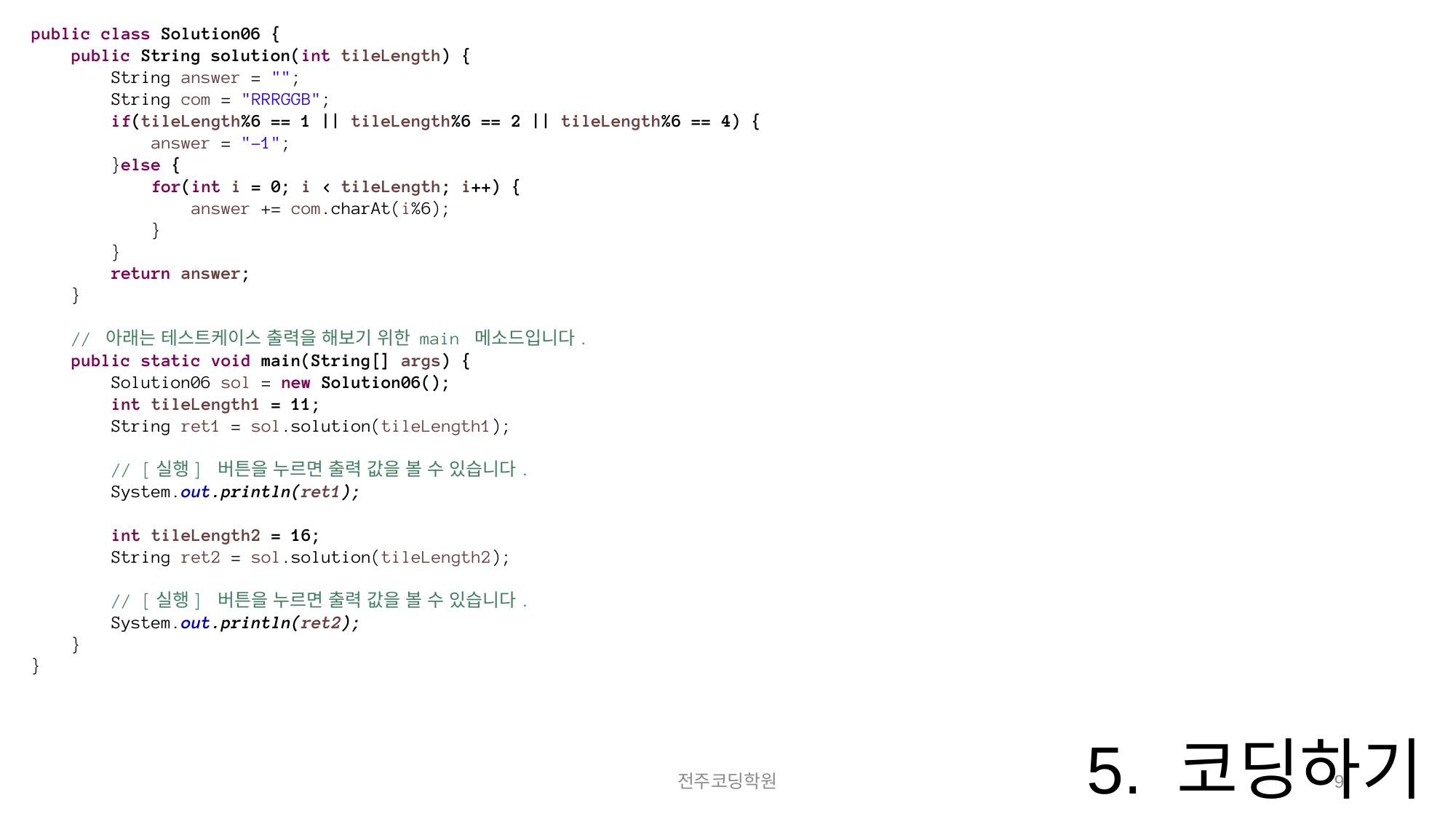

public class Solution06 {
    public String solution(int tileLength) {
        String answer = "";
        String com = "RRRGGB";
        if(tileLength%6 == 1 || tileLength%6 == 2 || tileLength%6 == 4) {
            answer = "-1";
        }else {
            for(int i = 0; i < tileLength; i++) {
                answer += com.charAt(i%6);
            }
        }
        return answer;
    }

    // 아래는 테스트케이스 출력을 해보기 위한 main 메소드입니다.
    public static void main(String[] args) {
        Solution06 sol = new Solution06();
        int tileLength1 = 11;
        String ret1 = sol.solution(tileLength1);

        // [실행] 버튼을 누르면 출력 값을 볼 수 있습니다.
        System.out.println(ret1);

        int tileLength2 = 16;
        String ret2 = sol.solution(tileLength2);

        // [실행] 버튼을 누르면 출력 값을 볼 수 있습니다.
        System.out.println(ret2);
    }
}

# 5. 코딩하기
전주코딩학원
9